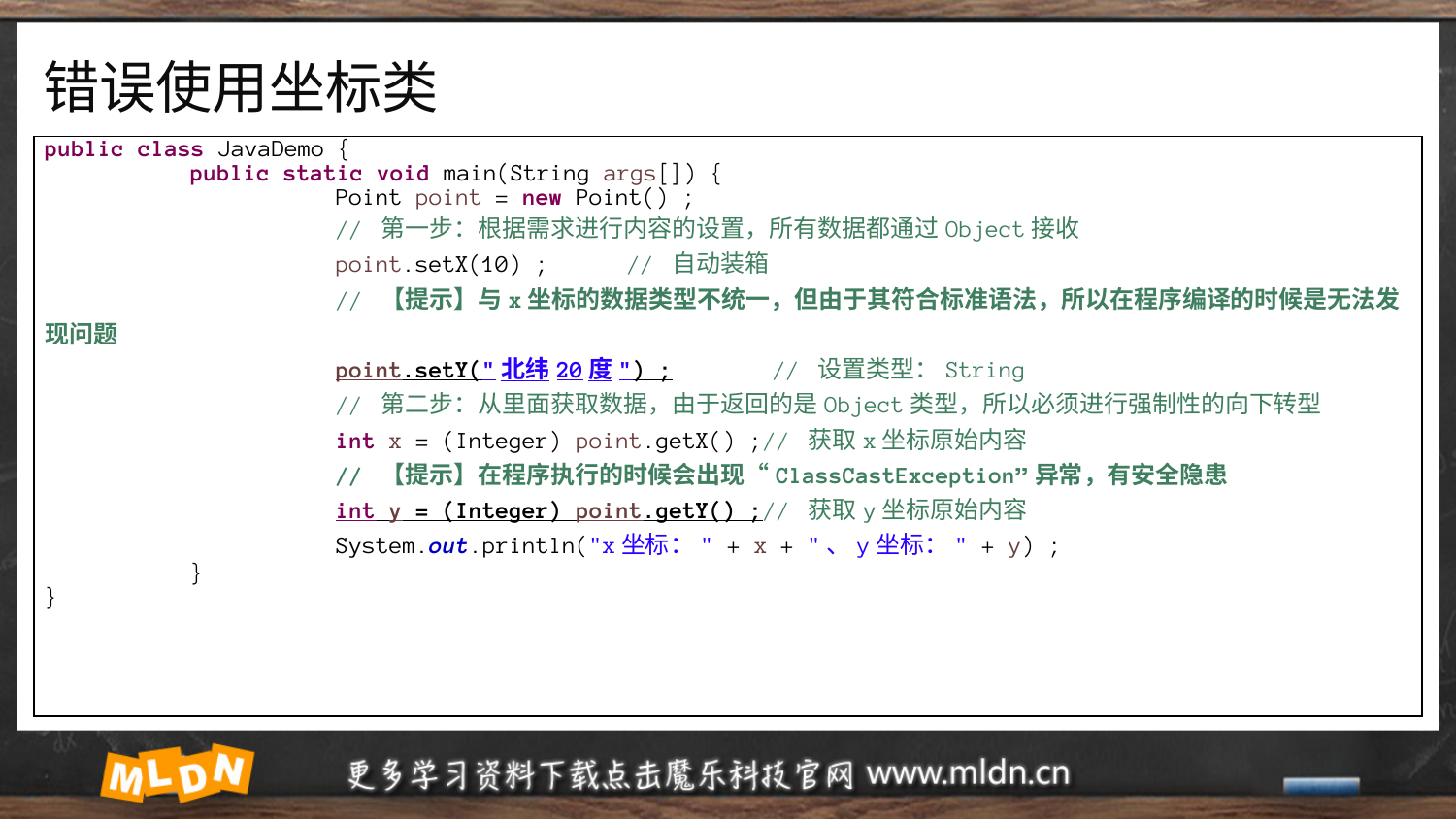

# 错误使用坐标类
| public class JavaDemo { public static void main(String args[]) { Point point = new Point() ; // 第一步：根据需求进行内容的设置，所有数据都通过Object接收 point.setX(10) ; // 自动装箱 // 【提示】与x坐标的数据类型不统一，但由于其符合标准语法，所以在程序编译的时候是无法发现问题 point.setY("北纬20度") ; // 设置类型：String // 第二步：从里面获取数据，由于返回的是Object类型，所以必须进行强制性的向下转型 int x = (Integer) point.getX() ;// 获取x坐标原始内容 // 【提示】在程序执行的时候会出现“ClassCastException”异常，有安全隐患 int y = (Integer) point.getY() ;// 获取y坐标原始内容 System.out.println("x坐标：" + x + "、y坐标：" + y) ; } } |
| --- |